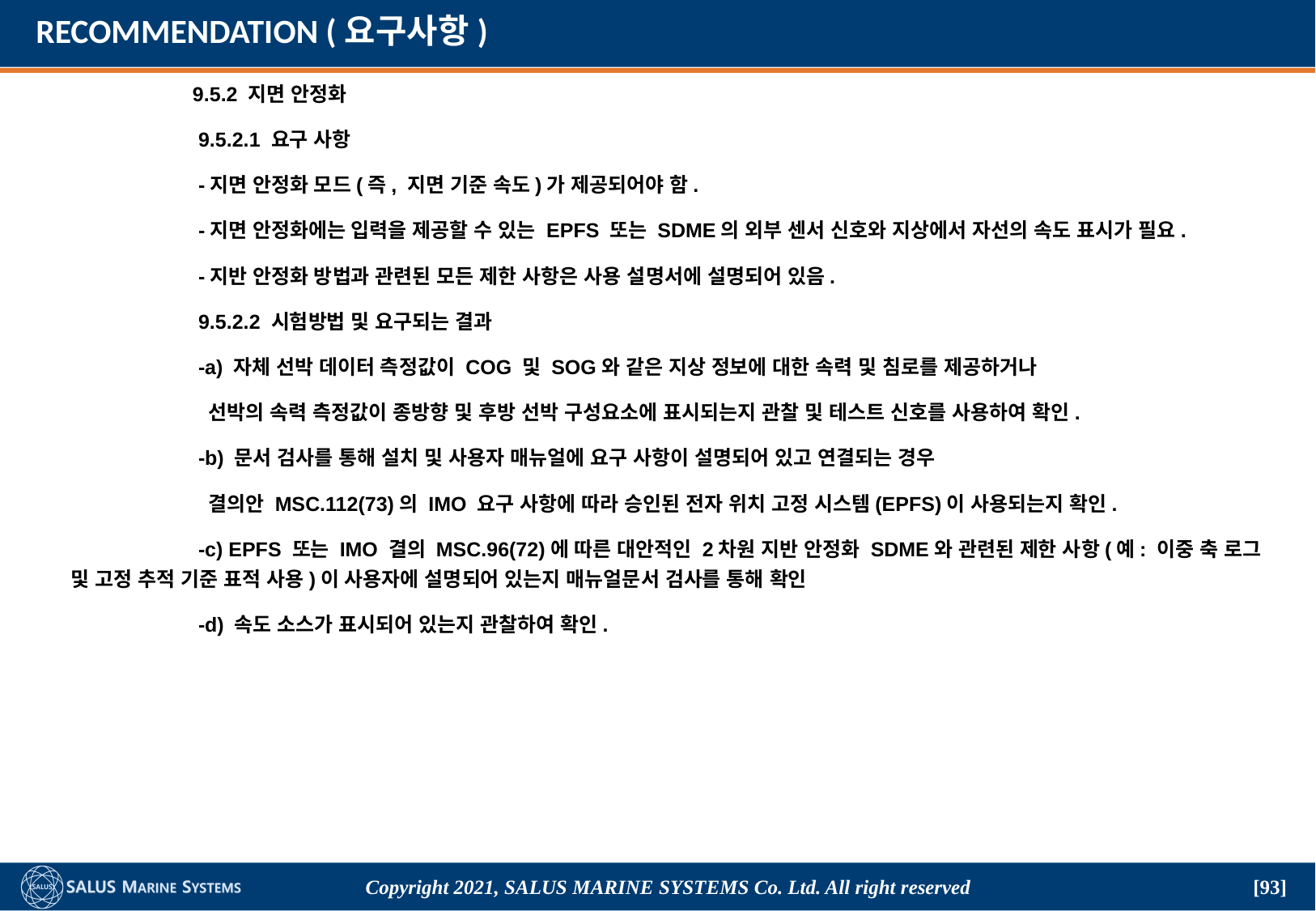

# RECOMMENDATION (요구사항)
	9.5.2 지면 안정화
	 9.5.2.1 요구 사항
	 -지면 안정화 모드(즉, 지면 기준 속도)가 제공되어야 함.
	 -지면 안정화에는 입력을 제공할 수 있는 EPFS 또는 SDME의 외부 센서 신호와 지상에서 자선의 속도 표시가 필요.
	 -지반 안정화 방법과 관련된 모든 제한 사항은 사용 설명서에 설명되어 있음.
	 9.5.2.2 시험방법 및 요구되는 결과
	 -a) 자체 선박 데이터 측정값이 COG 및 SOG와 같은 지상 정보에 대한 속력 및 침로를 제공하거나
	  선박의 속력 측정값이 종방향 및 후방 선박 구성요소에 표시되는지 관찰 및 테스트 신호를 사용하여 확인.
	 -b) 문서 검사를 통해 설치 및 사용자 매뉴얼에 요구 사항이 설명되어 있고 연결되는 경우
	  결의안 MSC.112(73)의 IMO 요구 사항에 따라 승인된 전자 위치 고정 시스템(EPFS)이 사용되는지 확인.
	 -c) EPFS 또는 IMO 결의 MSC.96(72)에 따른 대안적인 2차원 지반 안정화 SDME와 관련된 제한 사항(예: 이중 축 로그 및 고정 추적 기준 표적 사용)이 사용자에 설명되어 있는지 매뉴얼문서 검사를 통해 확인
	 -d) 속도 소스가 표시되어 있는지 관찰하여 확인.

Copyright 2021, SALUS Marine Systems Co. Ltd. All right reserved
[93]